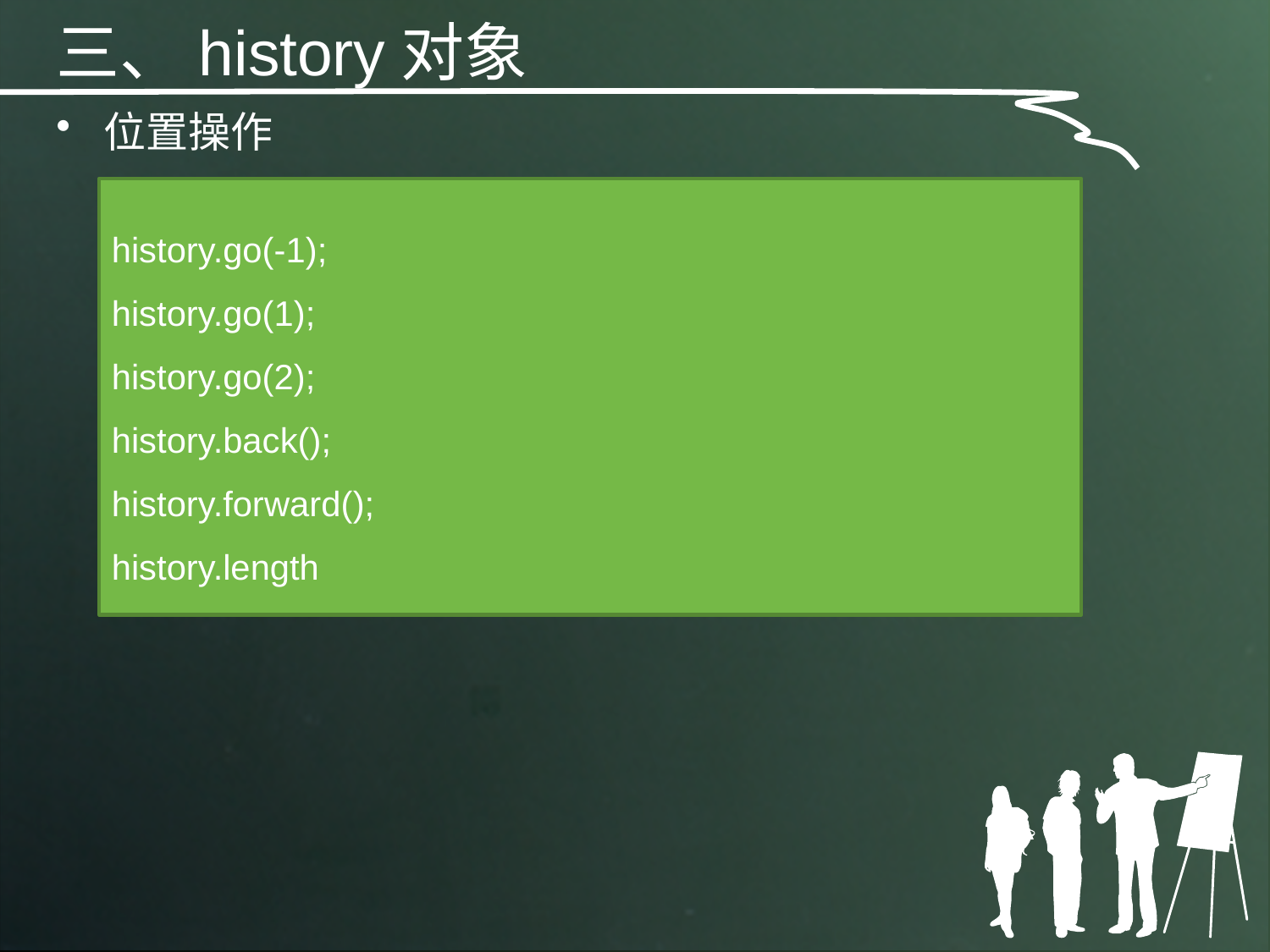

三、history对象

位置操作
history.go(-1);
history.go(1);
history.go(2);
history.back();
history.forward();
history.length